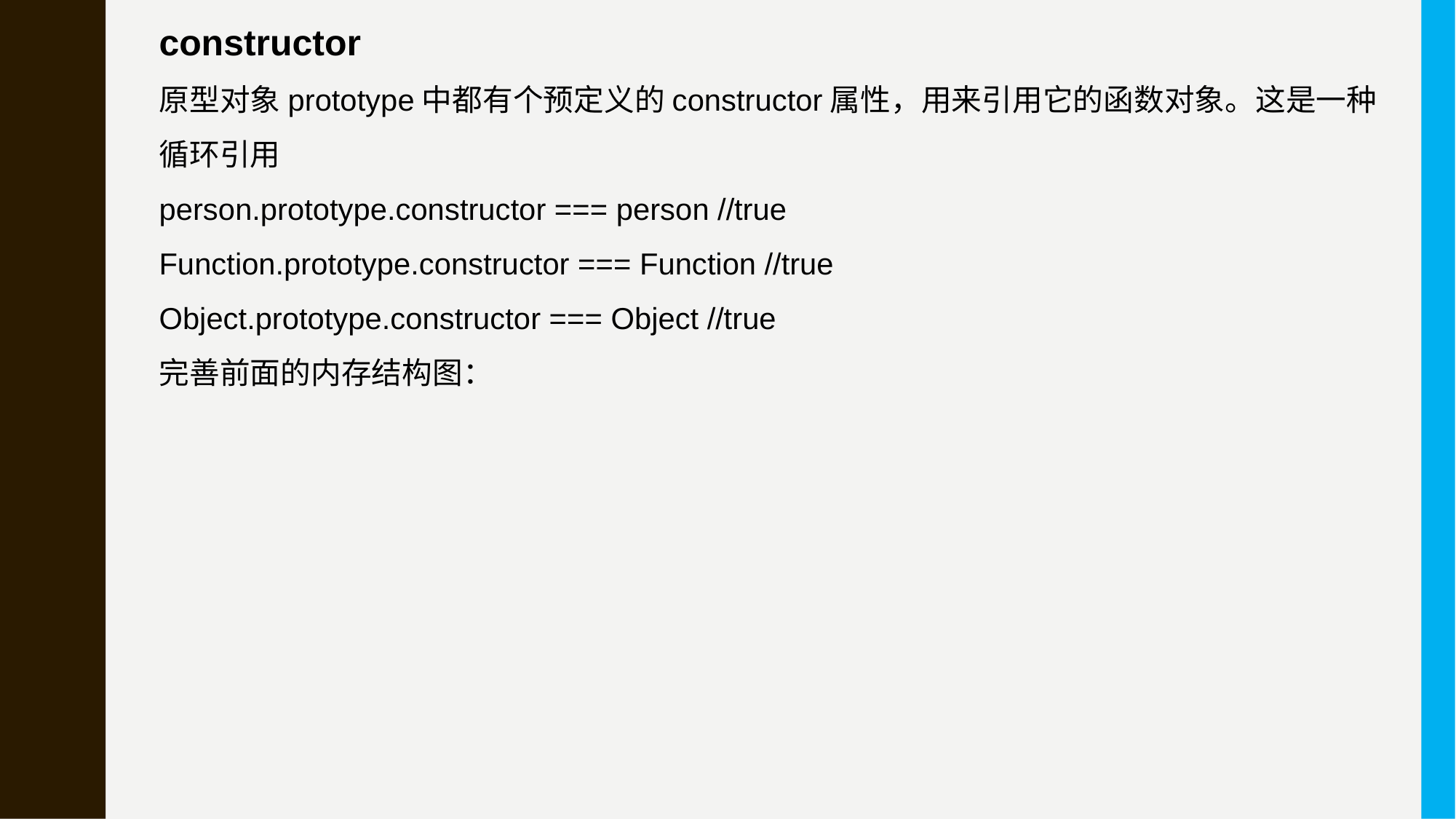

constructor
原型对象prototype中都有个预定义的constructor属性，用来引用它的函数对象。这是一种循环引用
person.prototype.constructor === person //true
Function.prototype.constructor === Function //true
Object.prototype.constructor === Object //true
完善前面的内存结构图：